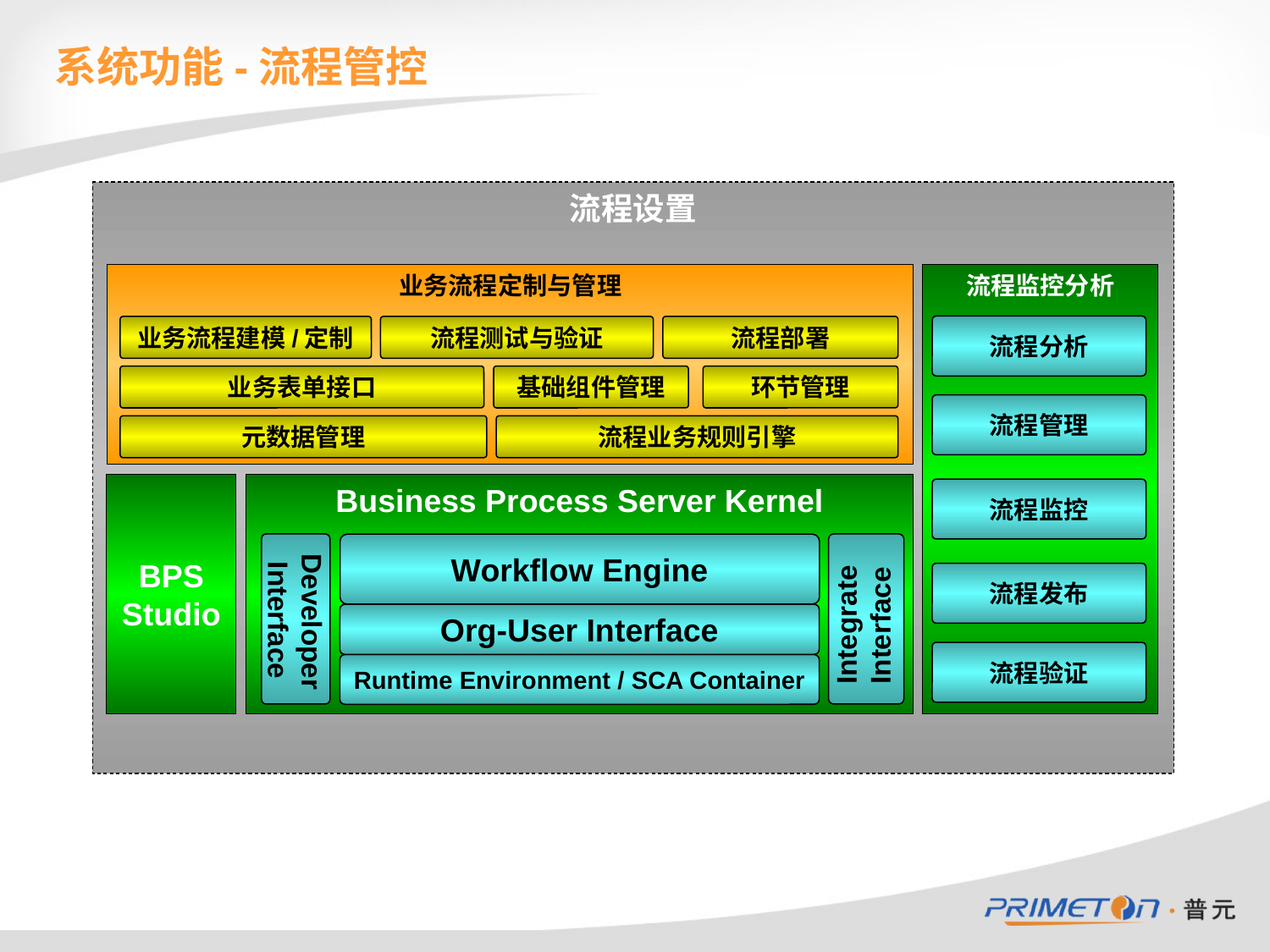

# 系统功能-流程管控
流程设置
业务流程定制与管理
流程监控分析
流程分析
业务流程建模/定制
流程测试与验证
流程部署
业务表单接口
基础组件管理
环节管理
流程管理
元数据管理
流程业务规则引擎
BPS
Studio
Business Process Server Kernel
流程监控

Workflow Engine
Developer   Interface
Integrate Interface
流程发布
Org-User Interface
流程验证
Runtime Environment / SCA Container